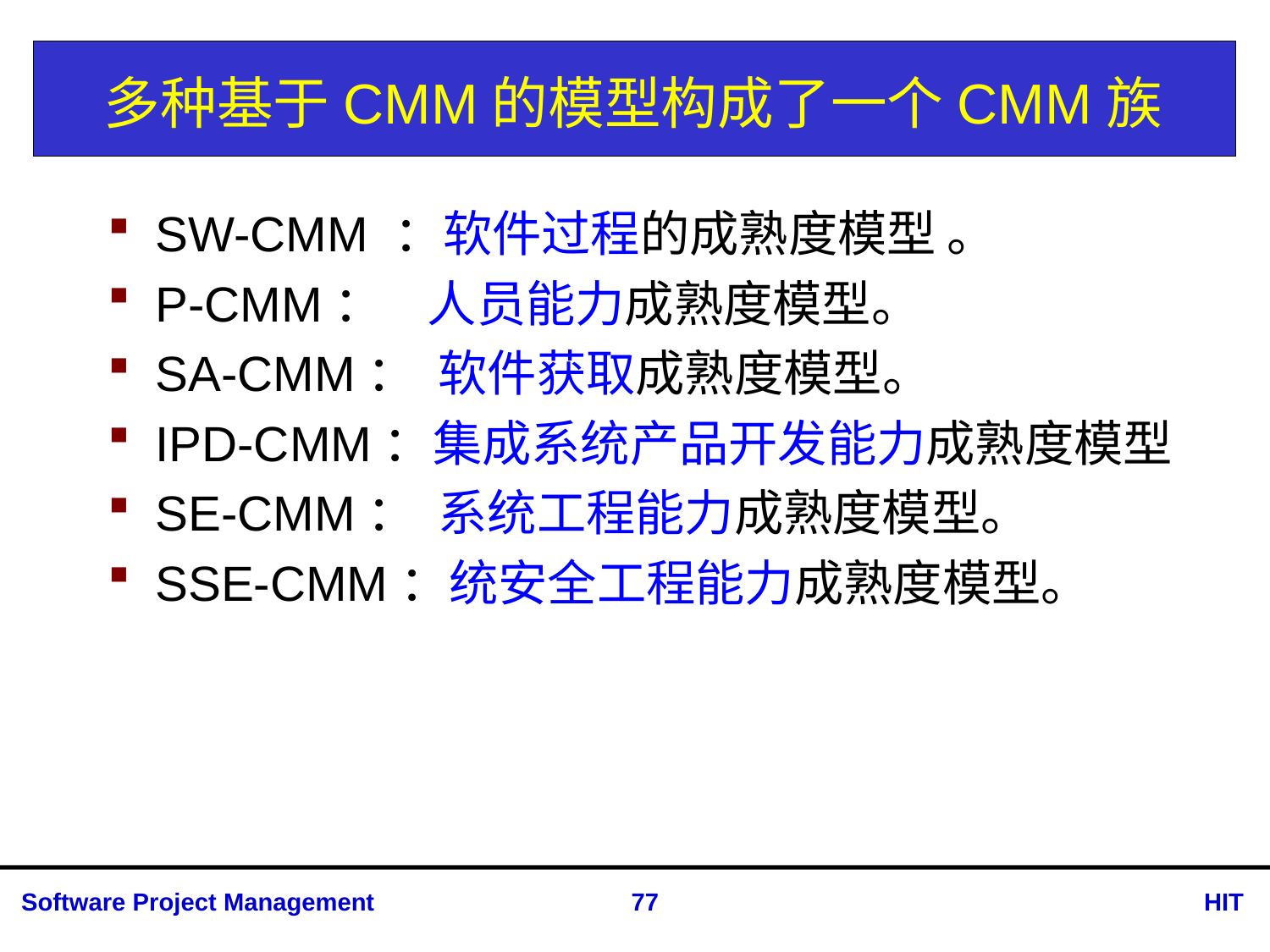

# 多种基于CMM的模型构成了一个CMM族
SW-CMM ：软件过程的成熟度模型 。
P-CMM：    人员能力成熟度模型。
SA-CMM：  软件获取成熟度模型。
IPD-CMM：集成系统产品开发能力成熟度模型
SE-CMM：  系统工程能力成熟度模型。
SSE-CMM：统安全工程能力成熟度模型。